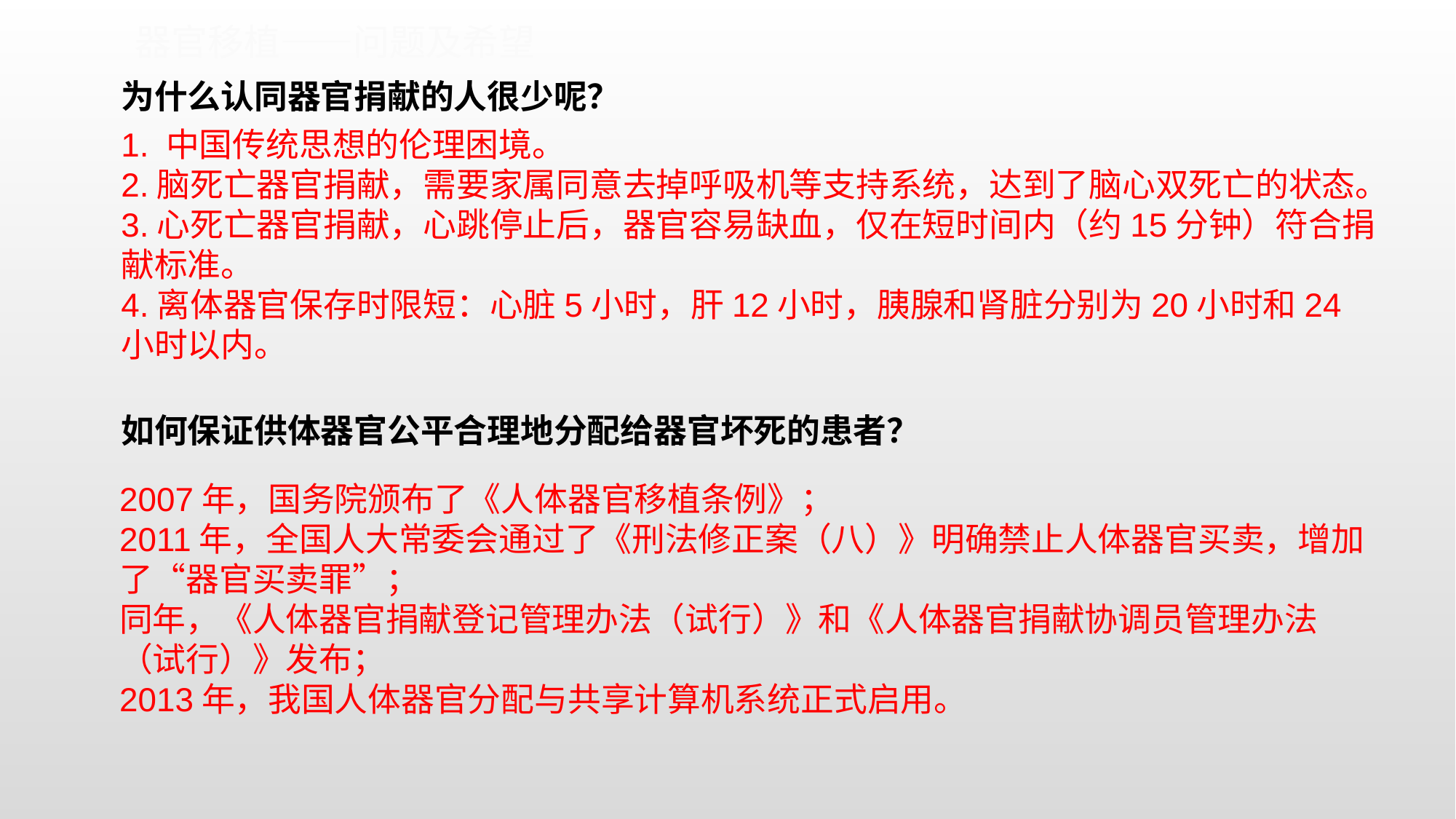

器官移植——问题及希望
为什么认同器官捐献的人很少呢？
1. 中国传统思想的伦理困境。
2.脑死亡器官捐献，需要家属同意去掉呼吸机等支持系统，达到了脑心双死亡的状态。
3.心死亡器官捐献，心跳停止后，器官容易缺血，仅在短时间内（约15分钟）符合捐献标准。
4.离体器官保存时限短：心脏5小时，肝12小时，胰腺和肾脏分别为20小时和24小时以内。
如何保证供体器官公平合理地分配给器官坏死的患者？
2007年，国务院颁布了《人体器官移植条例》；
2011年，全国人大常委会通过了《刑法修正案（八）》明确禁止人体器官买卖，增加了“器官买卖罪”；
同年，《人体器官捐献登记管理办法（试行）》和《人体器官捐献协调员管理办法（试行）》发布；
2013年，我国人体器官分配与共享计算机系统正式启用。